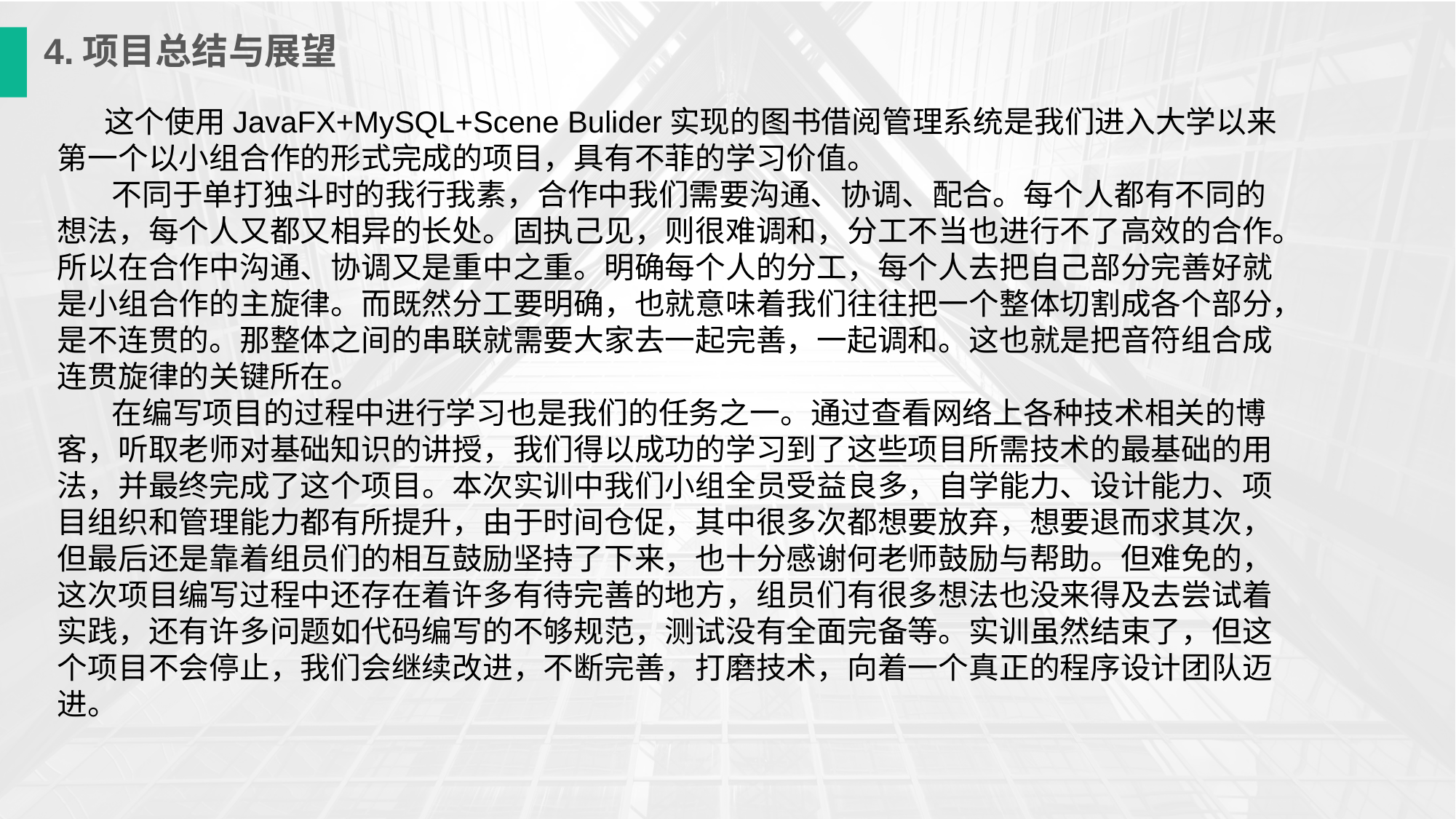

4.项目总结与展望
       这个使用JavaFX+MySQL+Scene Bulider实现的图书借阅管理系统是我们进入大学以来第一个以小组合作的形式完成的项目，具有不菲的学习价值。
       不同于单打独斗时的我行我素，合作中我们需要沟通、协调、配合。每个人都有不同的想法，每个人又都又相异的长处。固执己见，则很难调和，分工不当也进行不了高效的合作。所以在合作中沟通、协调又是重中之重。明确每个人的分工，每个人去把自己部分完善好就是小组合作的主旋律。而既然分工要明确，也就意味着我们往往把一个整体切割成各个部分，是不连贯的。那整体之间的串联就需要大家去一起完善，一起调和。这也就是把音符组合成连贯旋律的关键所在。
       在编写项目的过程中进行学习也是我们的任务之一。通过查看网络上各种技术相关的博客，听取老师对基础知识的讲授，我们得以成功的学习到了这些项目所需技术的最基础的用法，并最终完成了这个项目。本次实训中我们小组全员受益良多，自学能力、设计能力、项目组织和管理能力都有所提升，由于时间仓促，其中很多次都想要放弃，想要退而求其次，但最后还是靠着组员们的相互鼓励坚持了下来，也十分感谢何老师鼓励与帮助。但难免的，这次项目编写过程中还存在着许多有待完善的地方，组员们有很多想法也没来得及去尝试着实践，还有许多问题如代码编写的不够规范，测试没有全面完备等。实训虽然结束了，但这个项目不会停止，我们会继续改进，不断完善，打磨技术，向着一个真正的程序设计团队迈进。